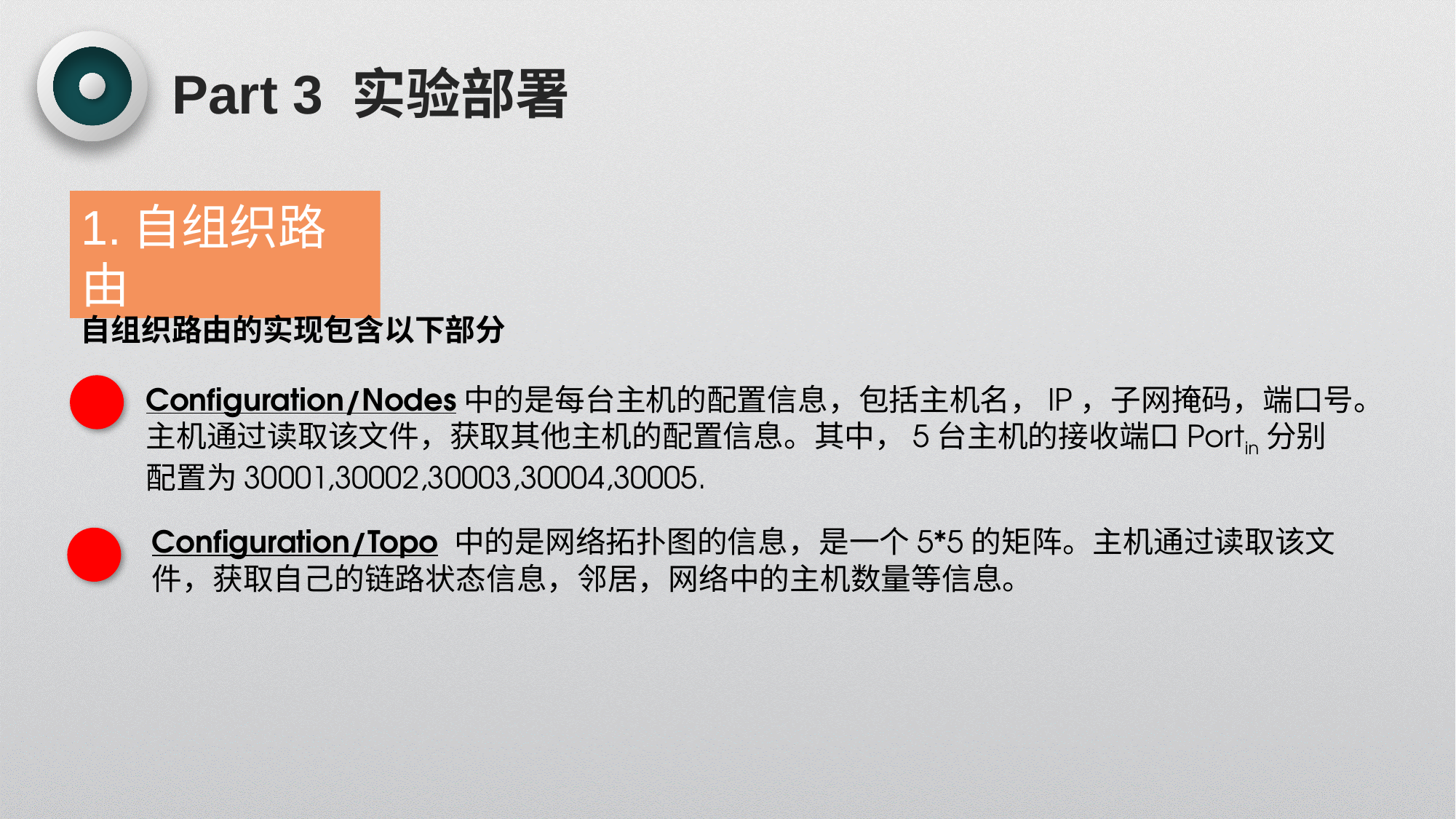

Part 3 实验部署
1.自组织路由
自组织路由的实现包含以下部分

Configuration/Nodes中的是每台主机的配置信息，包括主机名，IP，子网掩码，端口号。主机通过读取该文件，获取其他主机的配置信息。其中，5台主机的接收端口Portin分别配置为30001,30002,30003,30004,30005.
Configuration/Topo 中的是网络拓扑图的信息，是一个5*5的矩阵。主机通过读取该文件，获取自己的链路状态信息，邻居，网络中的主机数量等信息。